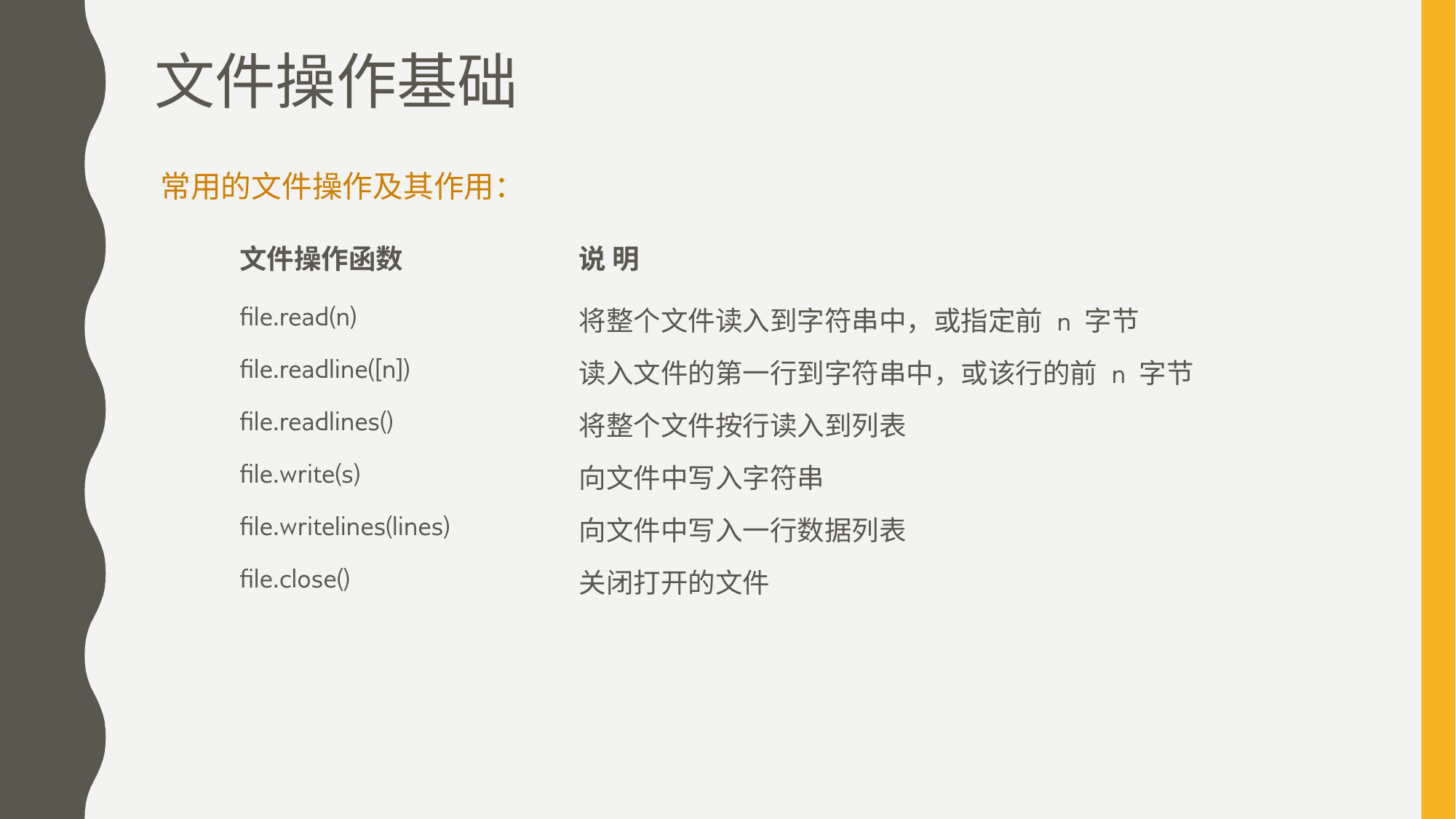

# 文件操作基础
常用的文件操作及其作用：

| 文件操作函数 | 说 明 |
| --- | --- |
| file.read(n) | 将整个文件读入到字符串中，或指定前 n 字节 |
| file.readline([n]) | 读入文件的第一行到字符串中，或该行的前 n 字节 |
| file.readlines() | 将整个文件按行读入到列表 |
| file.write(s) | 向文件中写入字符串 |
| file.writelines(lines) | 向文件中写入一行数据列表 |
| file.close() | 关闭打开的文件 |